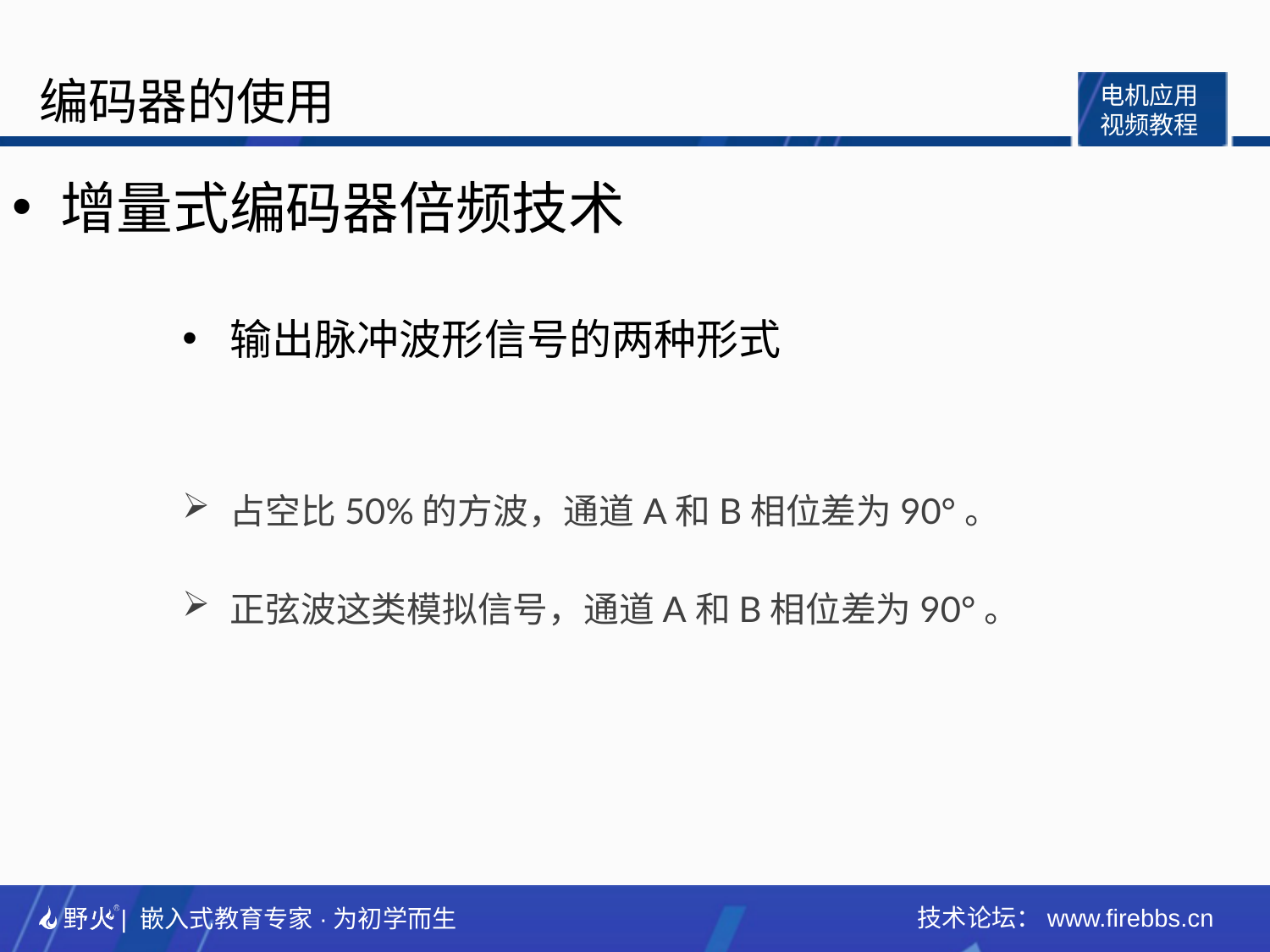

增量式编码器倍频技术
输出脉冲波形信号的两种形式

占空比50%的方波，通道A和B相位差为90°。

正弦波这类模拟信号，通道A和B相位差为90°。